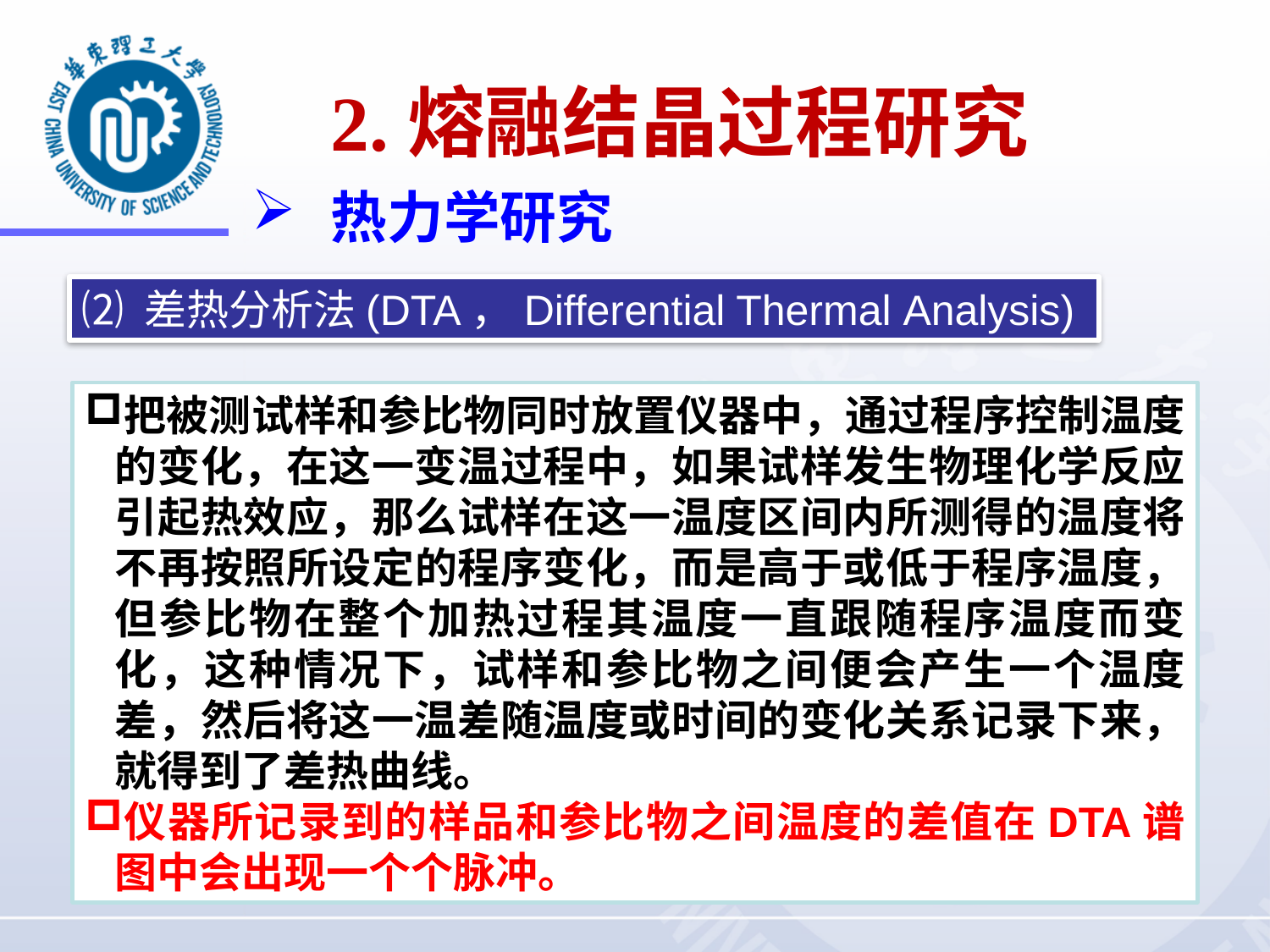

2.熔融结晶过程研究
热力学研究
⑵ 差热分析法(DTA，Differential Thermal Analysis)
把被测试样和参比物同时放置仪器中，通过程序控制温度的变化，在这一变温过程中，如果试样发生物理化学反应引起热效应，那么试样在这一温度区间内所测得的温度将不再按照所设定的程序变化，而是高于或低于程序温度，但参比物在整个加热过程其温度一直跟随程序温度而变化，这种情况下，试样和参比物之间便会产生一个温度差，然后将这一温差随温度或时间的变化关系记录下来，就得到了差热曲线。
仪器所记录到的样品和参比物之间温度的差值在DTA谱图中会出现一个个脉冲。